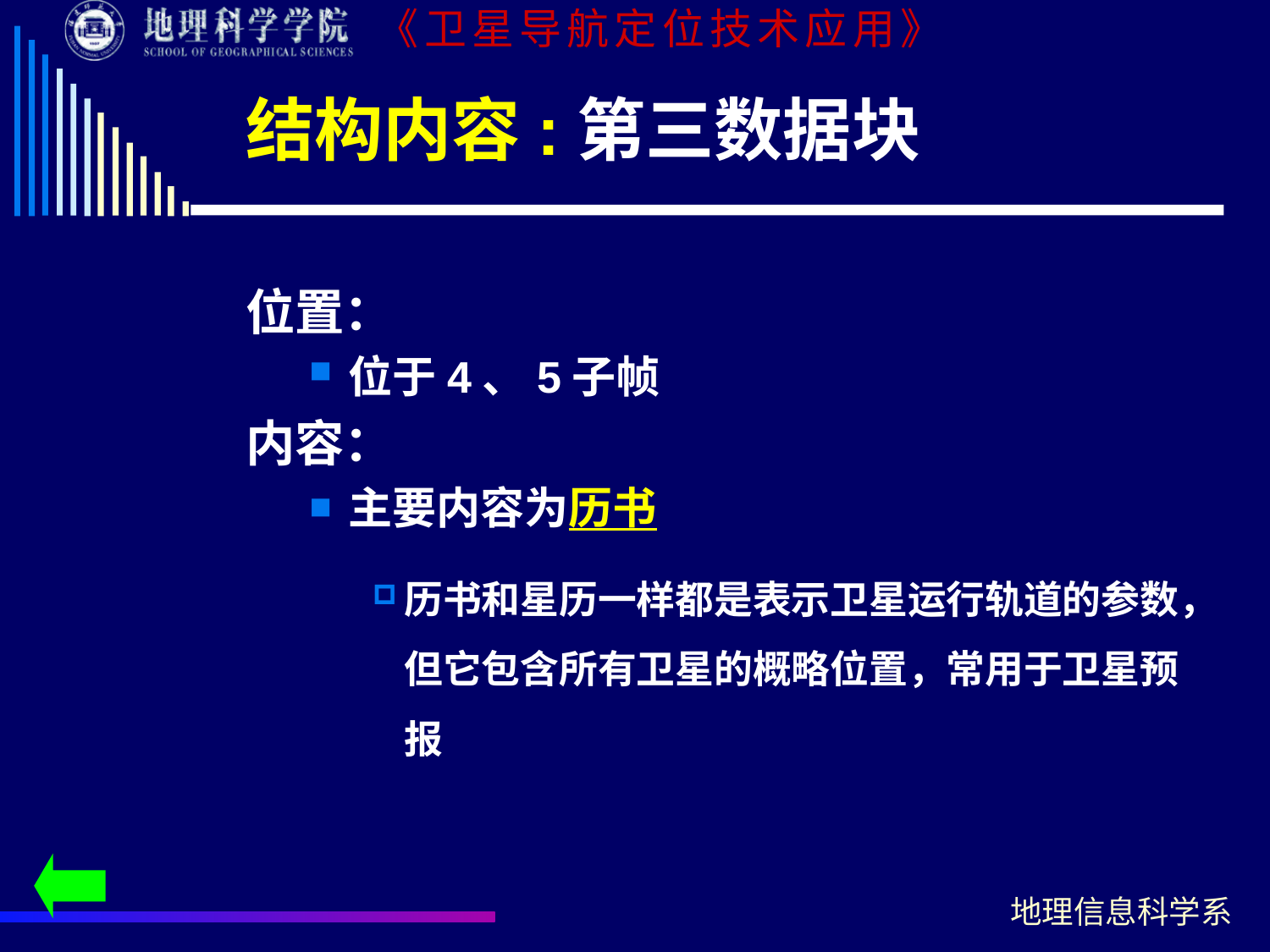

# 结构内容:第三数据块
位置：
位于4、5子帧
内容：
主要内容为历书
历书和星历一样都是表示卫星运行轨道的参数，但它包含所有卫星的概略位置，常用于卫星预报